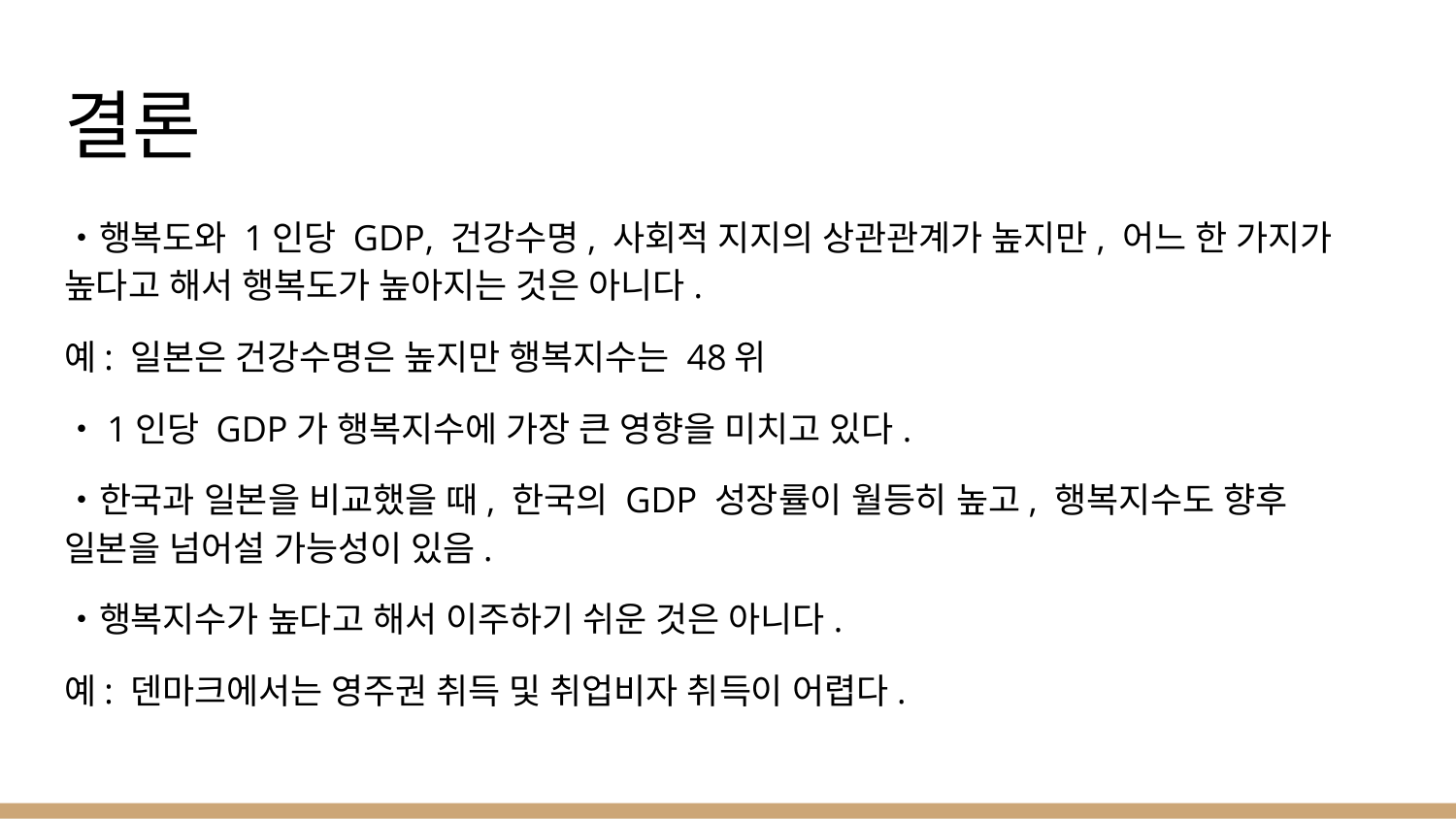

# 결론
・행복도와 1인당 GDP, 건강수명, 사회적 지지의 상관관계가 높지만, 어느 한 가지가 높다고 해서 행복도가 높아지는 것은 아니다.
예: 일본은 건강수명은 높지만 행복지수는 48위
・1인당 GDP가 행복지수에 가장 큰 영향을 미치고 있다.
・한국과 일본을 비교했을 때, 한국의 GDP 성장률이 월등히 높고, 행복지수도 향후 일본을 넘어설 가능성이 있음.
・행복지수가 높다고 해서 이주하기 쉬운 것은 아니다.
예: 덴마크에서는 영주권 취득 및 취업비자 취득이 어렵다.